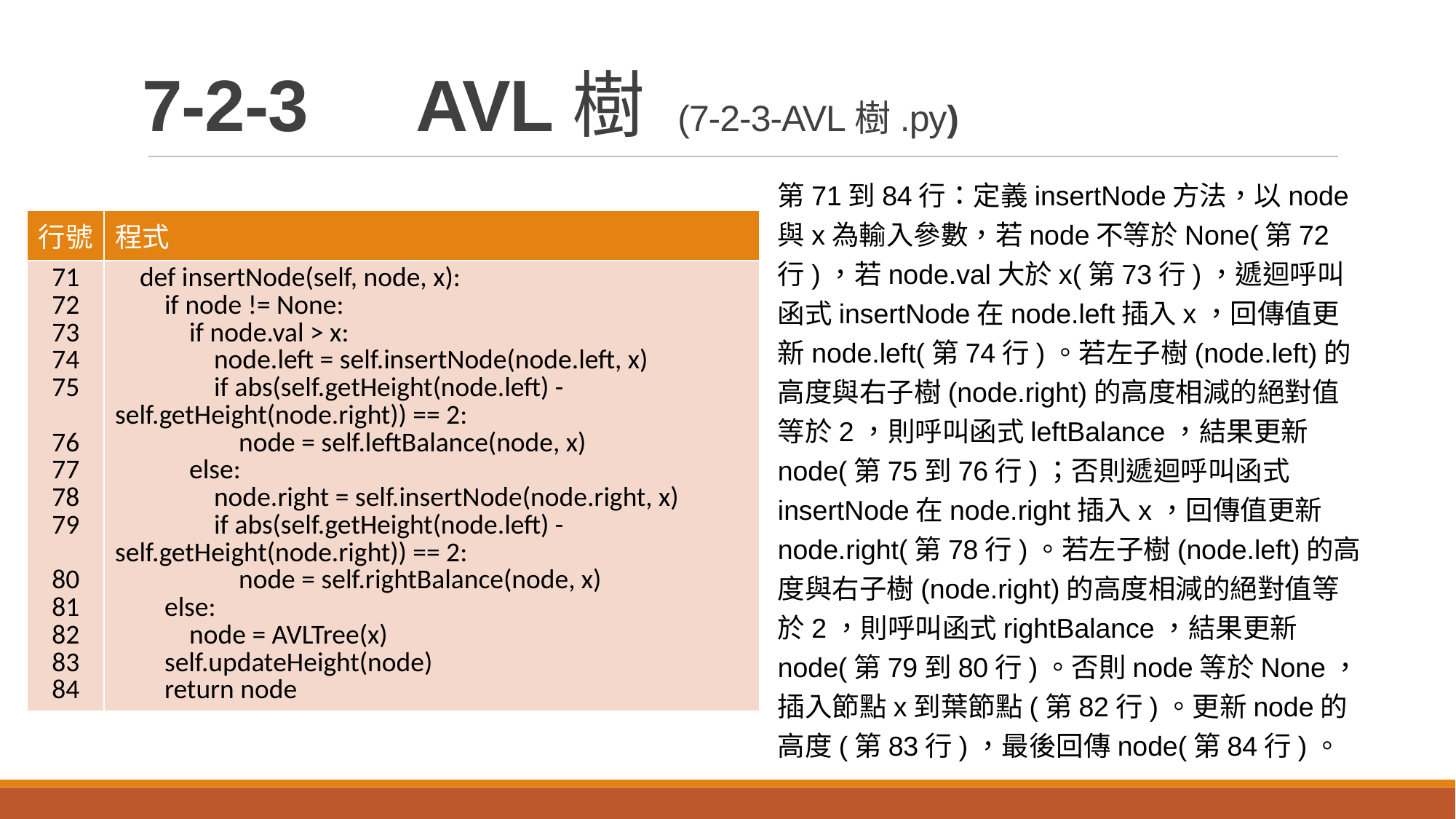

# 7-2-3　AVL樹 (7-2-3-AVL樹.py)

第71到84行：定義insertNode方法，以node與x為輸入參數，若node不等於None(第72行)，若node.val大於x(第73行)，遞迴呼叫函式insertNode在node.left插入x，回傳值更新node.left(第74行)。若左子樹(node.left)的高度與右子樹(node.right)的高度相減的絕對值等於2，則呼叫函式leftBalance，結果更新node(第75到76行)；否則遞迴呼叫函式insertNode在node.right插入x，回傳值更新node.right(第78行)。若左子樹(node.left)的高度與右子樹(node.right)的高度相減的絕對值等於2，則呼叫函式rightBalance，結果更新node(第79到80行)。否則node等於None，插入節點x到葉節點(第82行)。更新node的高度(第83行)，最後回傳node(第84行)。
| 行號 | 程式 |
| --- | --- |
| 71 72 73 74 75 76 77 78 79 80 81 82 83 84 | def insertNode(self, node, x): if node != None: if node.val > x: node.left = self.insertNode(node.left, x) if abs(self.getHeight(node.left) - self.getHeight(node.right)) == 2: node = self.leftBalance(node, x) else: node.right = self.insertNode(node.right, x) if abs(self.getHeight(node.left) - self.getHeight(node.right)) == 2: node = self.rightBalance(node, x) else: node = AVLTree(x) self.updateHeight(node) return node |